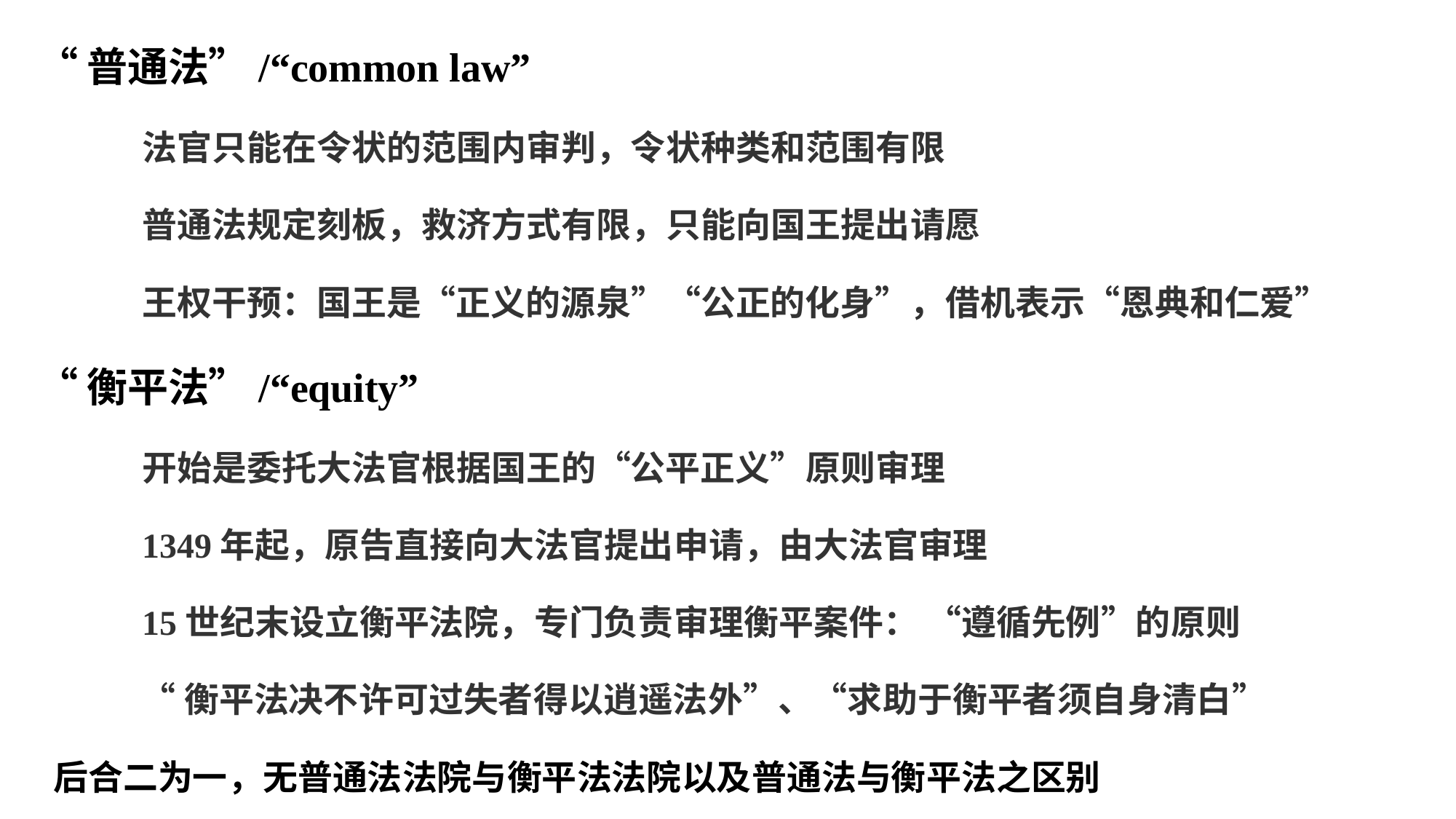

“普通法”/“common law”
	法官只能在令状的范围内审判，令状种类和范围有限
	普通法规定刻板，救济方式有限，只能向国王提出请愿
	王权干预：国王是“正义的源泉”“公正的化身”，借机表示“恩典和仁爱”
“衡平法”/“equity”
	开始是委托大法官根据国王的“公平正义”原则审理
	1349年起，原告直接向大法官提出申请，由大法官审理
	15世纪末设立衡平法院，专门负责审理衡平案件： “遵循先例”的原则
             “衡平法决不许可过失者得以逍遥法外”、“求助于衡平者须自身清白”
 后合⼆为⼀，无普通法法院与衡平法法院以及普通法与衡平法之区别